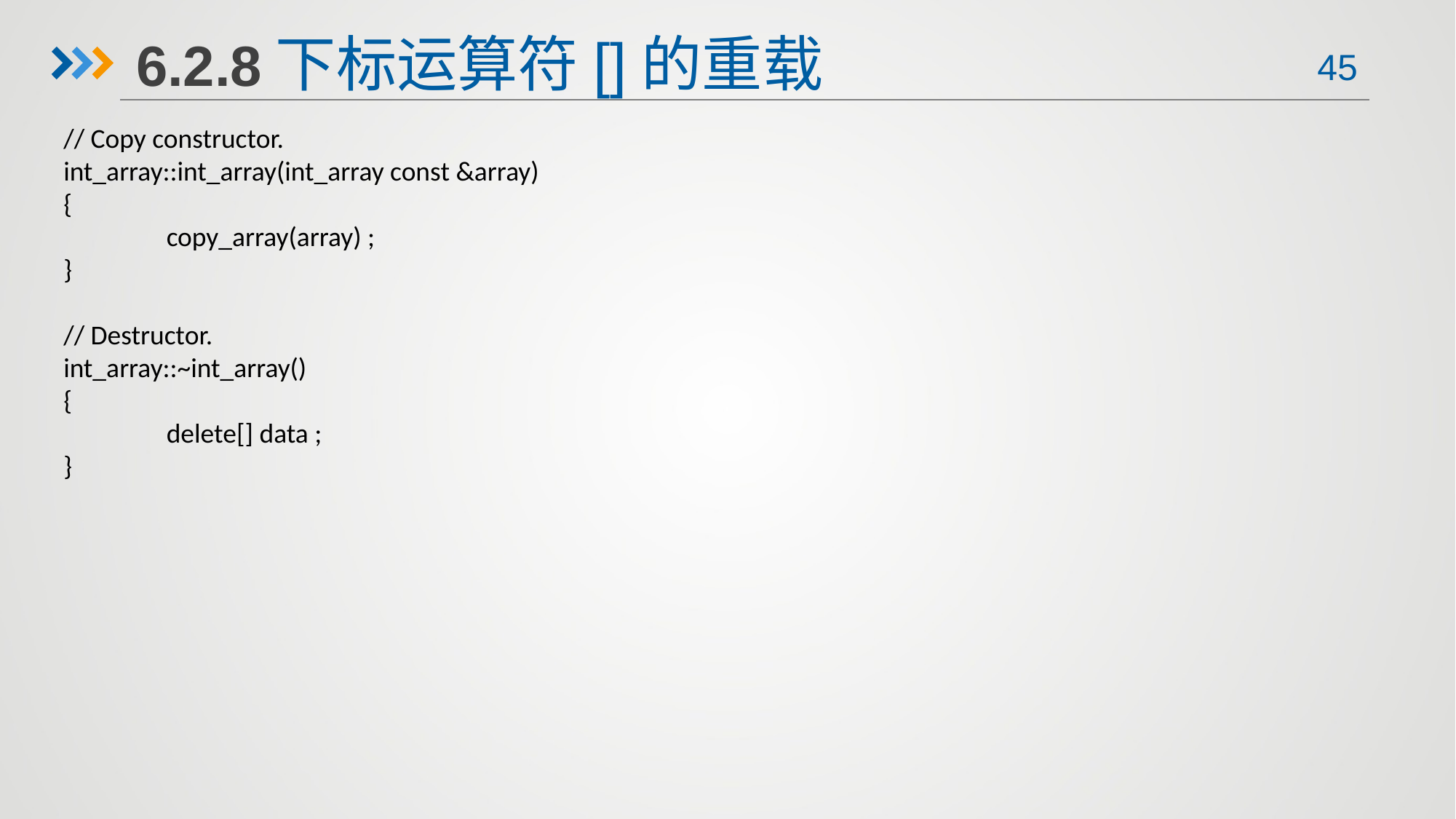

6.2.8下标运算符[]的重载
 // Copy constructor.
 int_array::int_array(int_array const &array)
 {
   	copy_array(array) ;
 }

 // Destructor.
 int_array::~int_array()
 {
   	delete[] data ;
 }